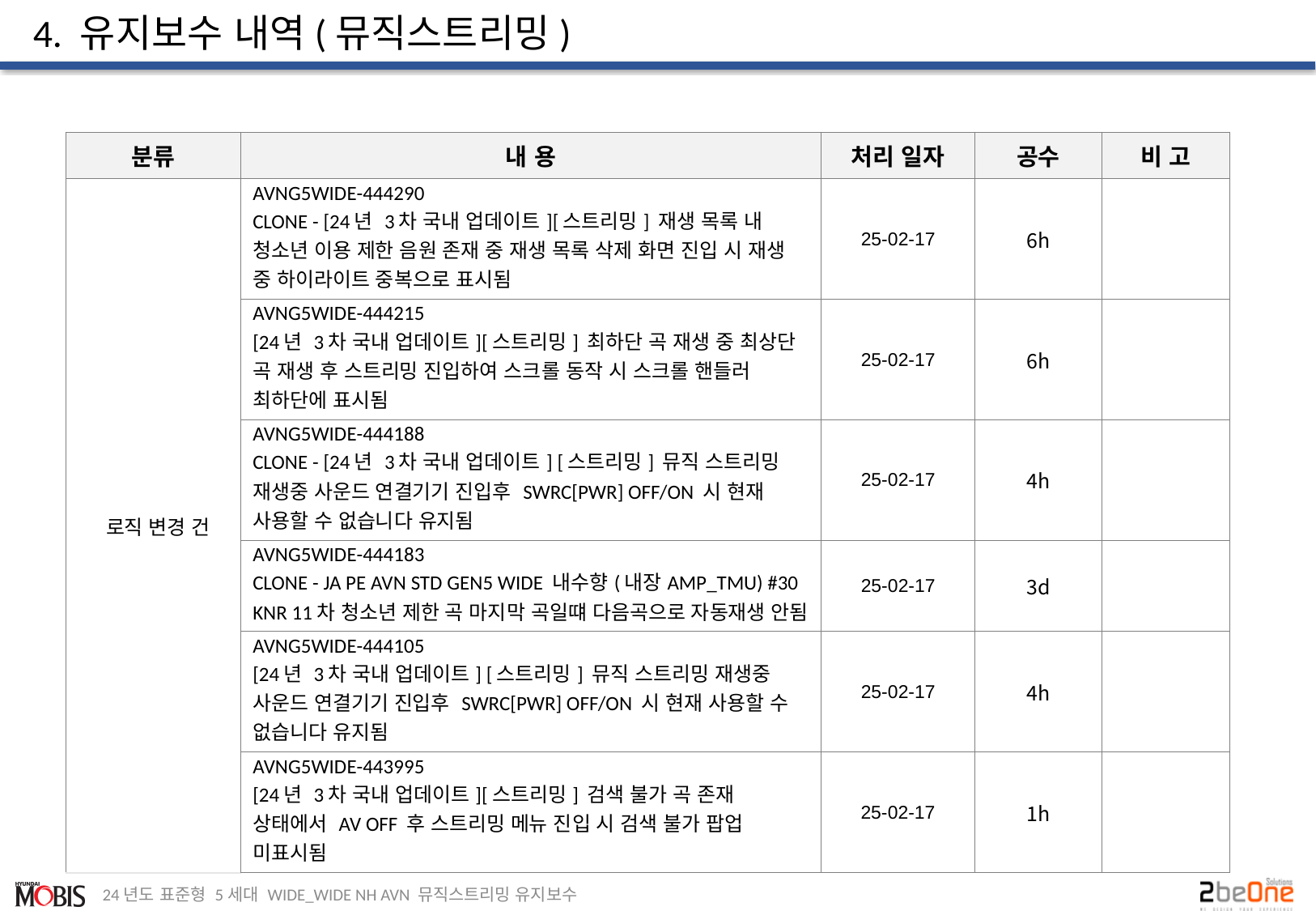

# 4. 유지보수 내역(뮤직스트리밍)
| 분류 | 내 용 | 처리 일자 | 공수 | 비 고 |
| --- | --- | --- | --- | --- |
| 로직 변경 건 | AVNG5WIDE-444290 CLONE - [24년 3차 국내 업데이트][스트리밍] 재생 목록 내 청소년 이용 제한 음원 존재 중 재생 목록 삭제 화면 진입 시 재생 중 하이라이트 중복으로 표시됨 | 25-02-17 | 6h |  |
|  | AVNG5WIDE-444215 [24년 3차 국내 업데이트][스트리밍] 최하단 곡 재생 중 최상단 곡 재생 후 스트리밍 진입하여 스크롤 동작 시 스크롤 핸들러 최하단에 표시됨 | 25-02-17 | 6h |  |
|  | AVNG5WIDE-444188 CLONE - [24년 3차 국내 업데이트] [스트리밍] 뮤직 스트리밍 재생중 사운드 연결기기 진입후 SWRC[PWR] OFF/ON 시 현재 사용할 수 없습니다 유지됨 | 25-02-17 | 4h |  |
|  | AVNG5WIDE-444183 CLONE - JA PE AVN STD GEN5 WIDE 내수향(내장AMP\_TMU) #30 KNR 11차 청소년 제한 곡 마지막 곡일떄 다음곡으로 자동재생 안됨 | 25-02-17 | 3d |  |
|  | AVNG5WIDE-444105 [24년 3차 국내 업데이트] [스트리밍] 뮤직 스트리밍 재생중 사운드 연결기기 진입후 SWRC[PWR] OFF/ON 시 현재 사용할 수 없습니다 유지됨 | 25-02-17 | 4h |  |
|  | AVNG5WIDE-443995 [24년 3차 국내 업데이트][스트리밍] 검색 불가 곡 존재 상태에서 AV OFF 후 스트리밍 메뉴 진입 시 검색 불가 팝업 미표시됨 | 25-02-17 | 1h |  |
24년도 표준형 5세대 WIDE_WIDE NH AVN 뮤직스트리밍 유지보수